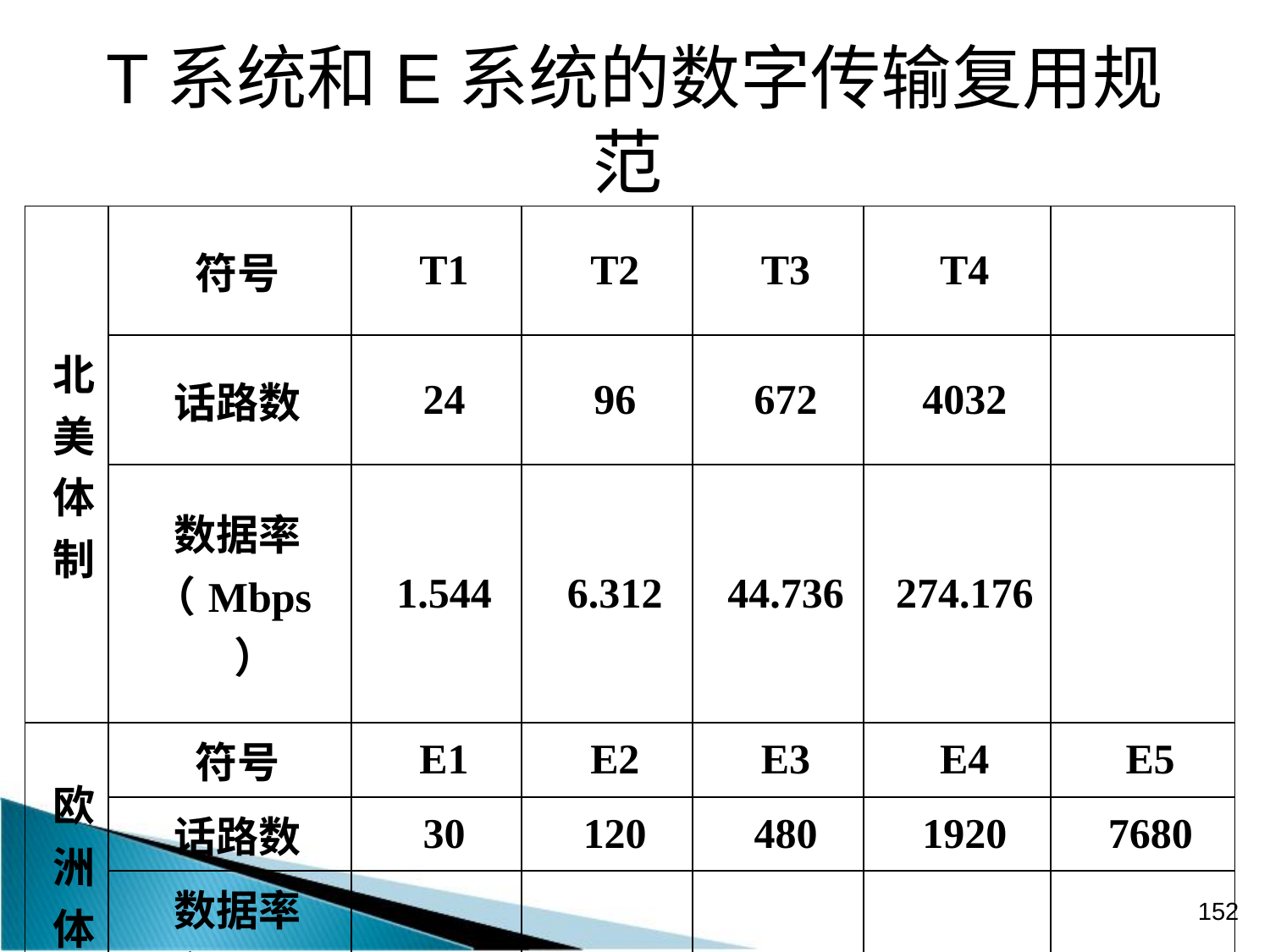

# T系统和E系统的数字传输复用规范
| 北 美 体 制 | 符号 | T1 | T2 | T3 | T4 |  |
| --- | --- | --- | --- | --- | --- | --- |
|  | 话路数 | 24 | 96 | 672 | 4032 |  |
|  | 数据率 （Mbps） | 1.544 | 6.312 | 44.736 | 274.176 |  |
| 欧 洲 体 制 | 符号 | E1 | E2 | E3 | E4 | E5 |
|  | 话路数 | 30 | 120 | 480 | 1920 | 7680 |
|  | 数据率 （Mbps） | 2.048 | 8.448 | 34.368 | 139.264 | 565.148 |
152